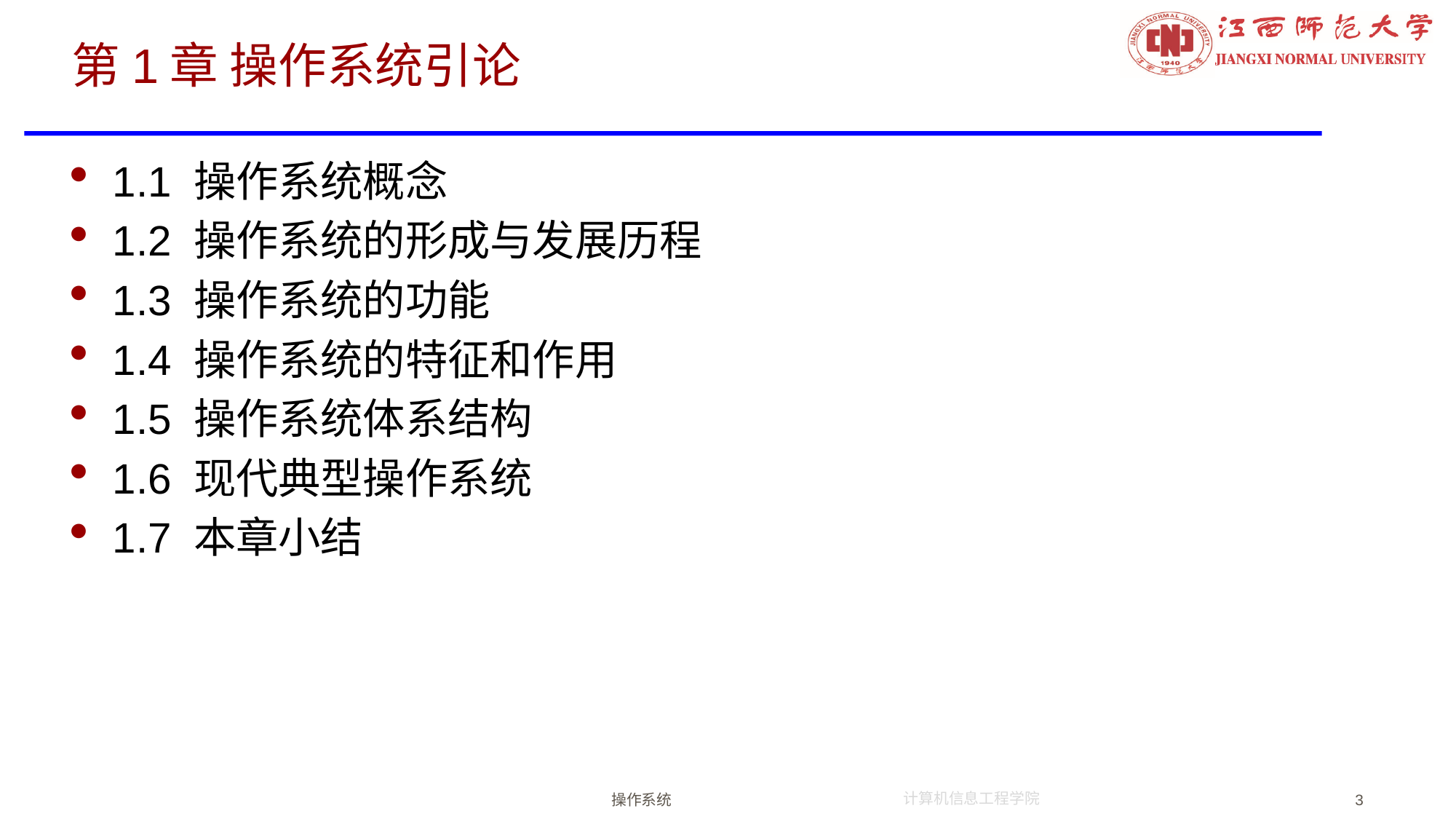

# 第1章 操作系统引论
1.1 操作系统概念
1.2 操作系统的形成与发展历程
1.3 操作系统的功能
1.4 操作系统的特征和作用
1.5 操作系统体系结构
1.6 现代典型操作系统
1.7 本章小结

操作系统
3